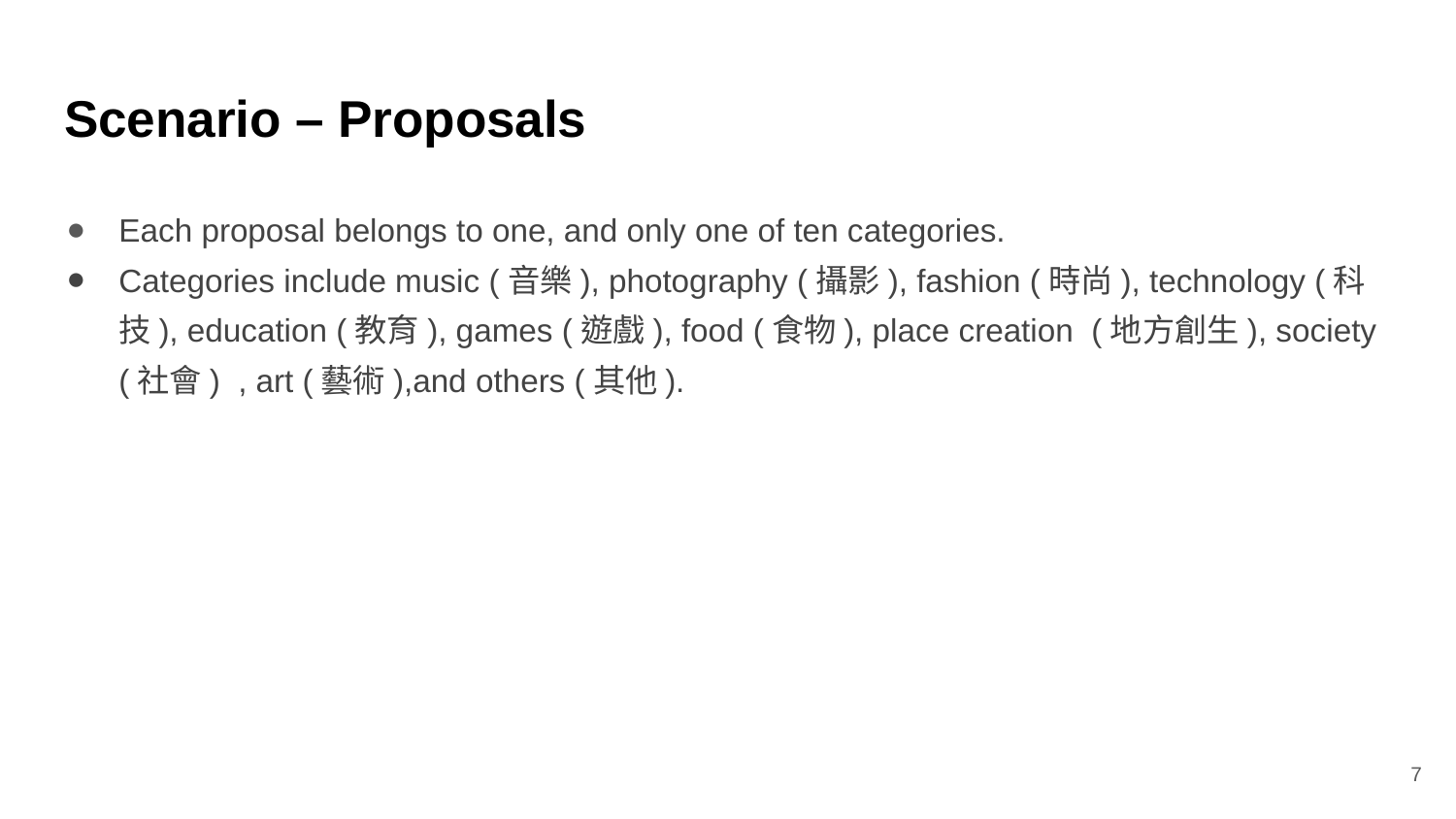

# Scenario – Proposals
Each proposal belongs to one, and only one of ten categories.
Categories include music (音樂), photography (攝影), fashion (時尚), technology (科技), education (教育), games (遊戲), food (食物), place creation  (地方創生), society (社會)  , art (藝術),and others (其他).

7